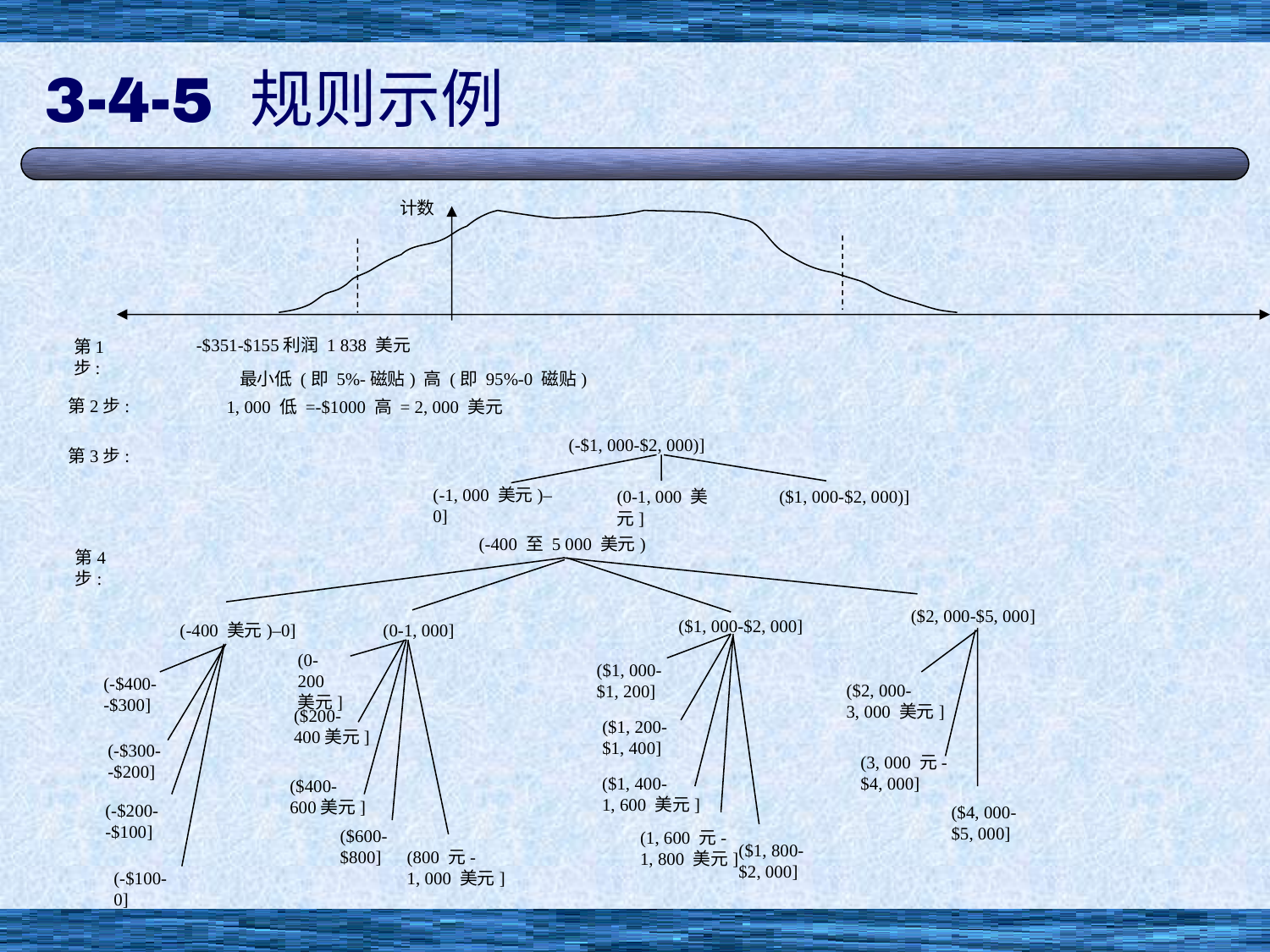

# 3-4-5 规则示例
计数

-$351-$155利润 1 838 美元
       最小低 (即 5%-磁贴) 高 (即 95%-0 磁贴)
第1步:
第2步:
                        1, 000 低 =-$1000 高 = 2, 000 美元

(-$1, 000-$2, 000)]
第3步:

(-1, 000 美元)–0]
($1, 000-$2, 000)]
(0-1, 000 美元]
(-400 至 5 000 美元)
第4步:

($2, 000-$5, 000]

($2, 000-
3, 000 美元]
(3, 000 元-
$4, 000]
($4, 000-
$5, 000]
($1, 000-$2, 000]

($1, 000-
$1, 200]
($1, 200-
$1, 400]
($1, 400-
1, 600 美元]
(1, 600 元-
1, 800 美元]
($1, 800-
$2, 000]
(-400 美元)–0]

(-$400-
-$300]
(-$300-
-$200]
(-$200-
-$100]
(-$100-
0]
(0-1, 000]

(0-
200美元]
($200-
400美元]
($400-
600美元]
($600-
$800]
(800 元-
1, 000 美元]